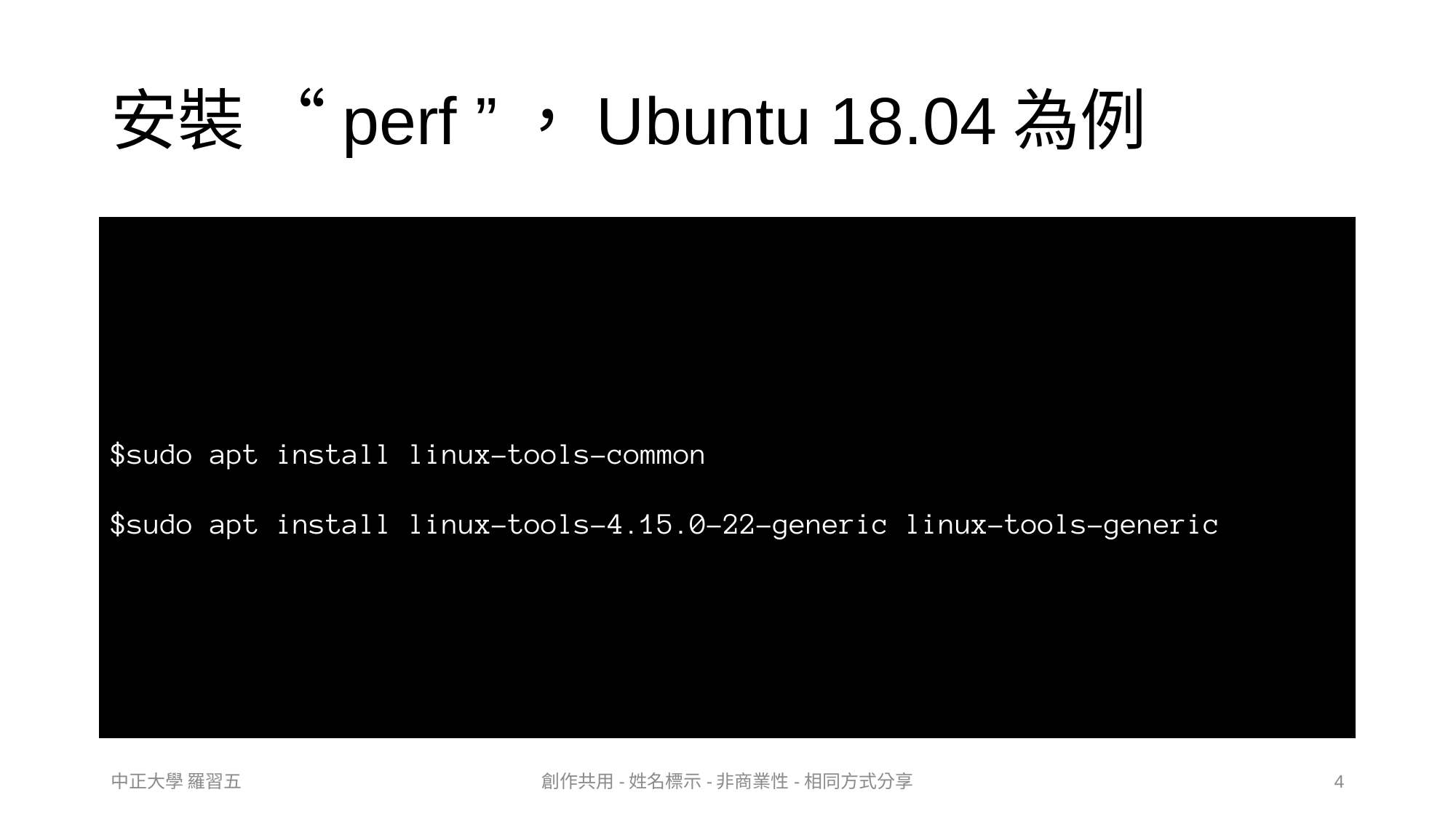

# 安裝 “perf ”，Ubuntu 18.04為例
$sudo apt install linux-tools-common
$sudo apt install linux-tools-4.15.0-22-generic linux-tools-generic
中正大學 羅習五
創作共用-姓名標示-非商業性-相同方式分享
4